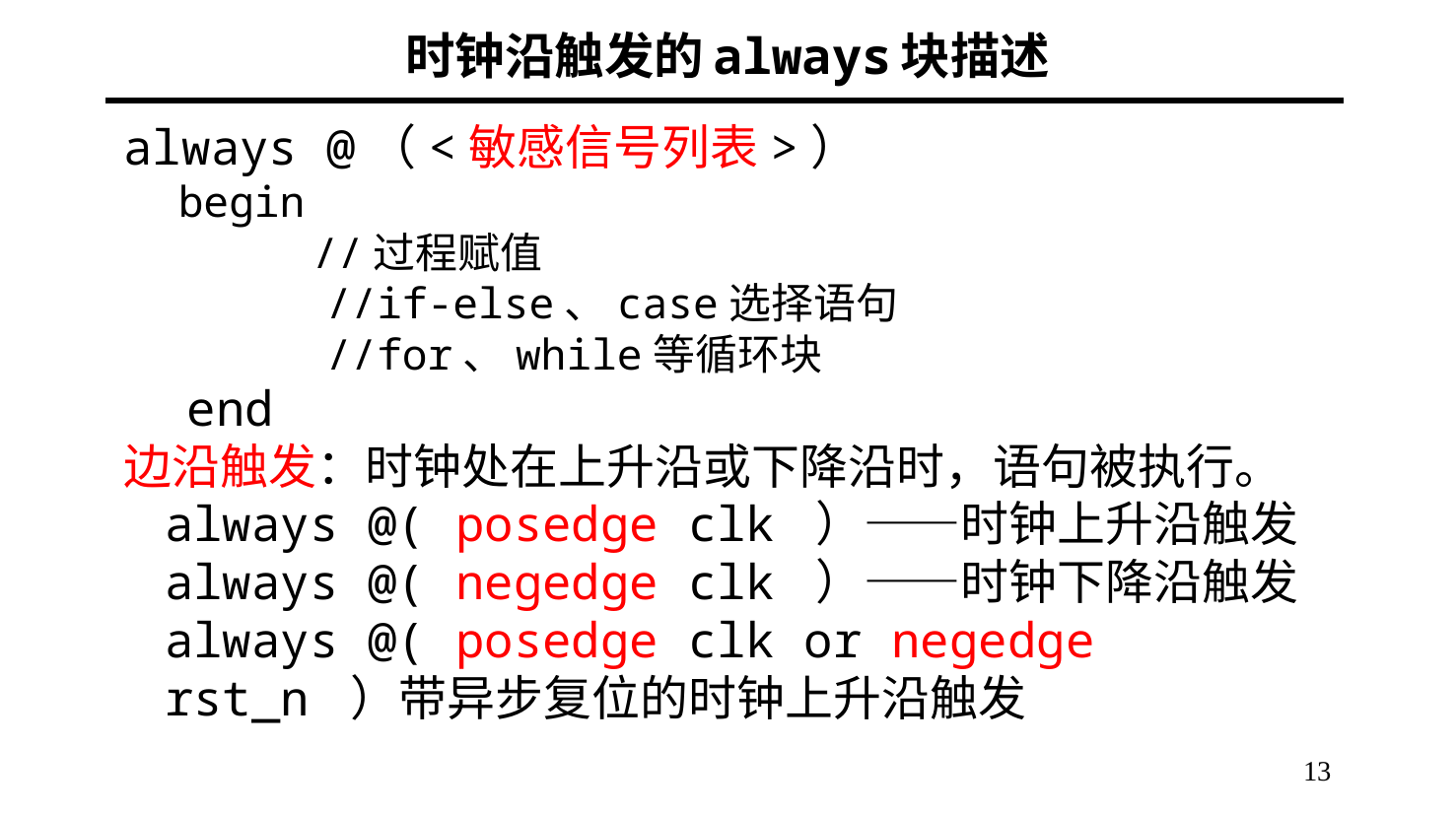

# 时钟沿触发的always块描述
always @（<敏感信号列表>）
begin
		//过程赋值
		//if-else、case选择语句
		//for、while等循环块
end
边沿触发：时钟处在上升沿或下降沿时，语句被执行。
	always @( posedge clk ）——时钟上升沿触发
	always @( negedge clk ）——时钟下降沿触发
 	always @( posedge clk or negedge rst_n ）带异步复位的时钟上升沿触发
13